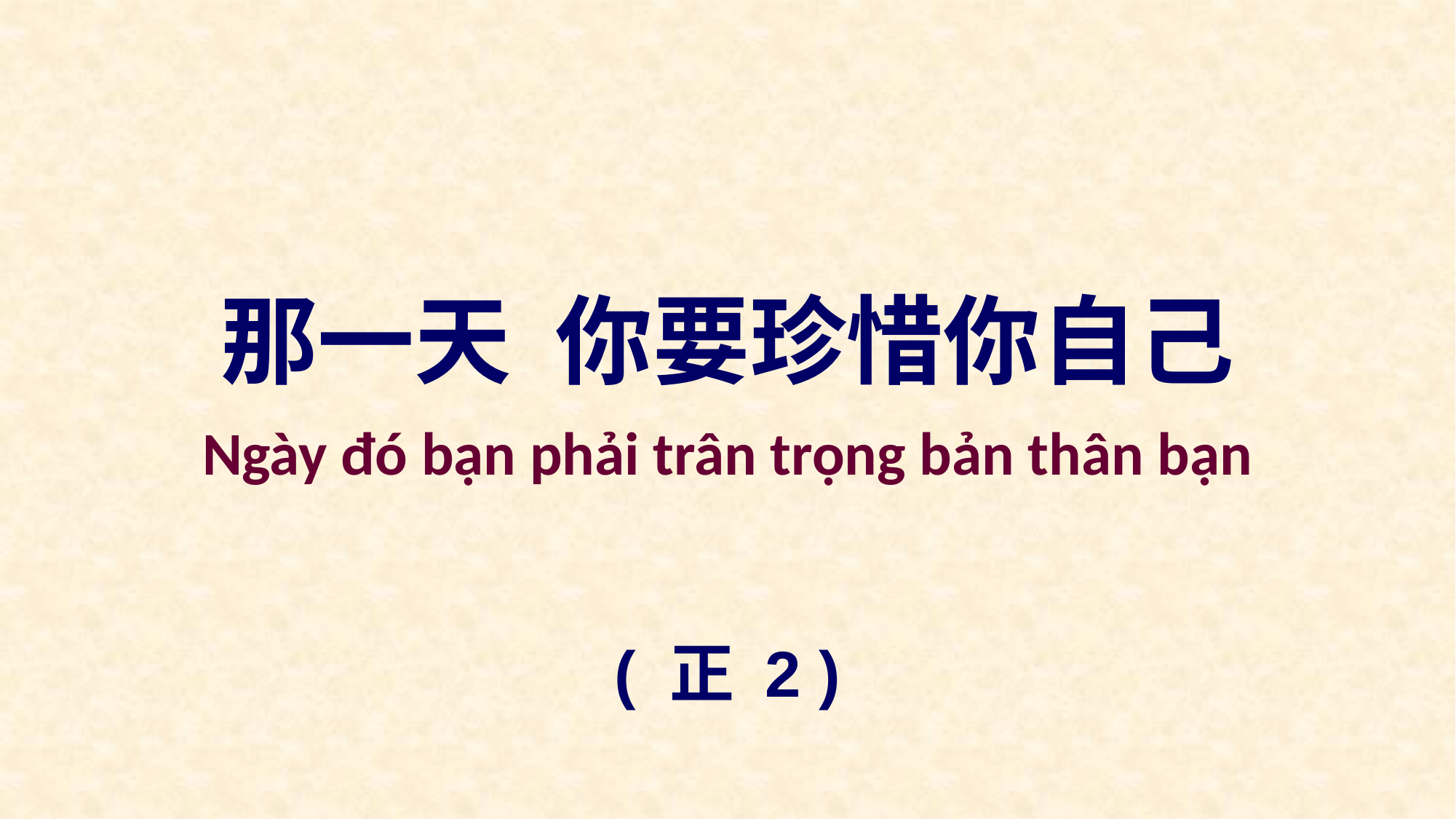

那一天  你要珍惜你自己
Ngày đó bạn phải trân trọng bản thân bạn
( 正 2 )